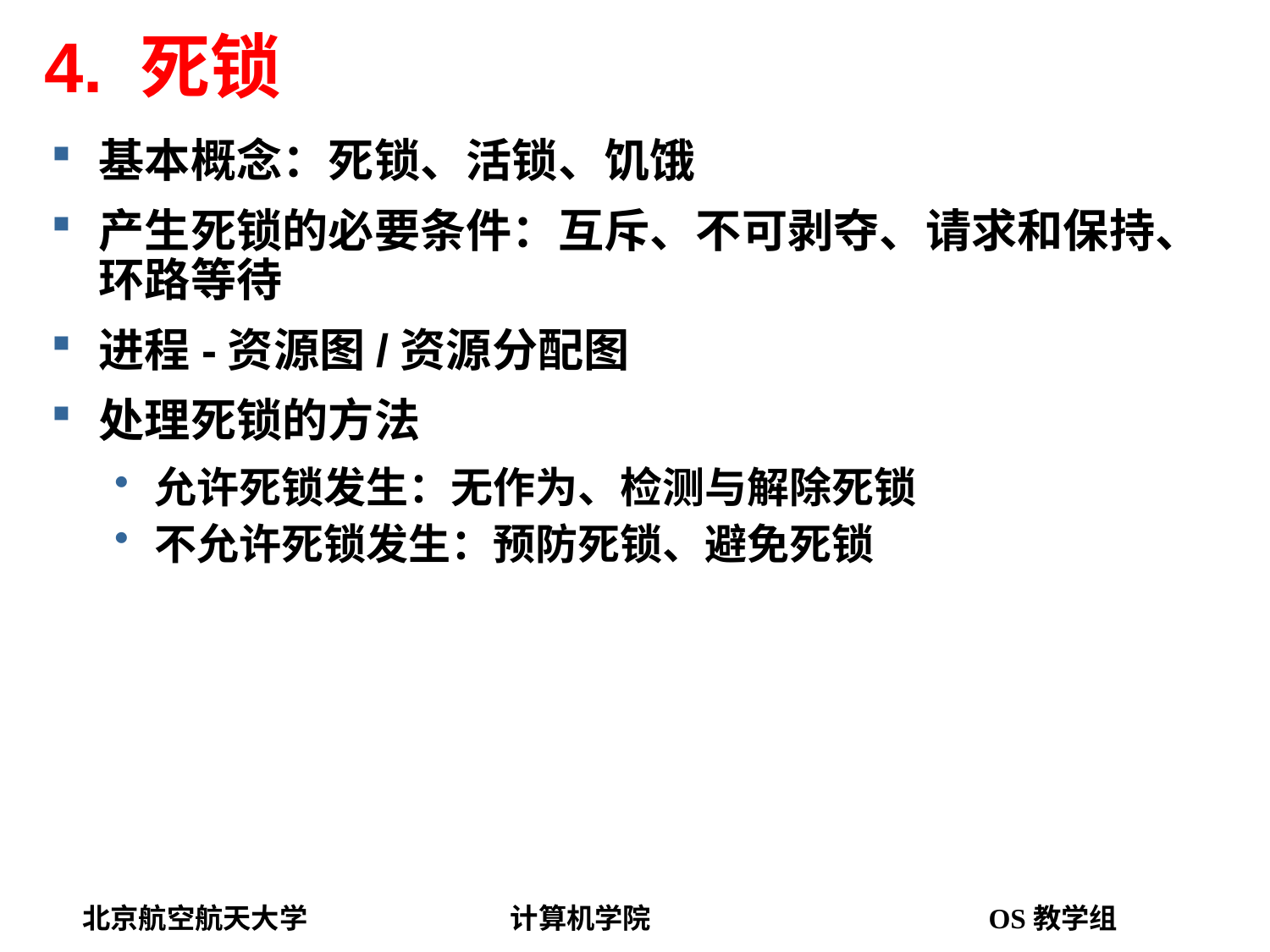

# 4. 死锁
基本概念：死锁、活锁、饥饿
产生死锁的必要条件：互斥、不可剥夺、请求和保持、环路等待
进程-资源图/资源分配图
处理死锁的方法
允许死锁发生：无作为、检测与解除死锁
不允许死锁发生：预防死锁、避免死锁